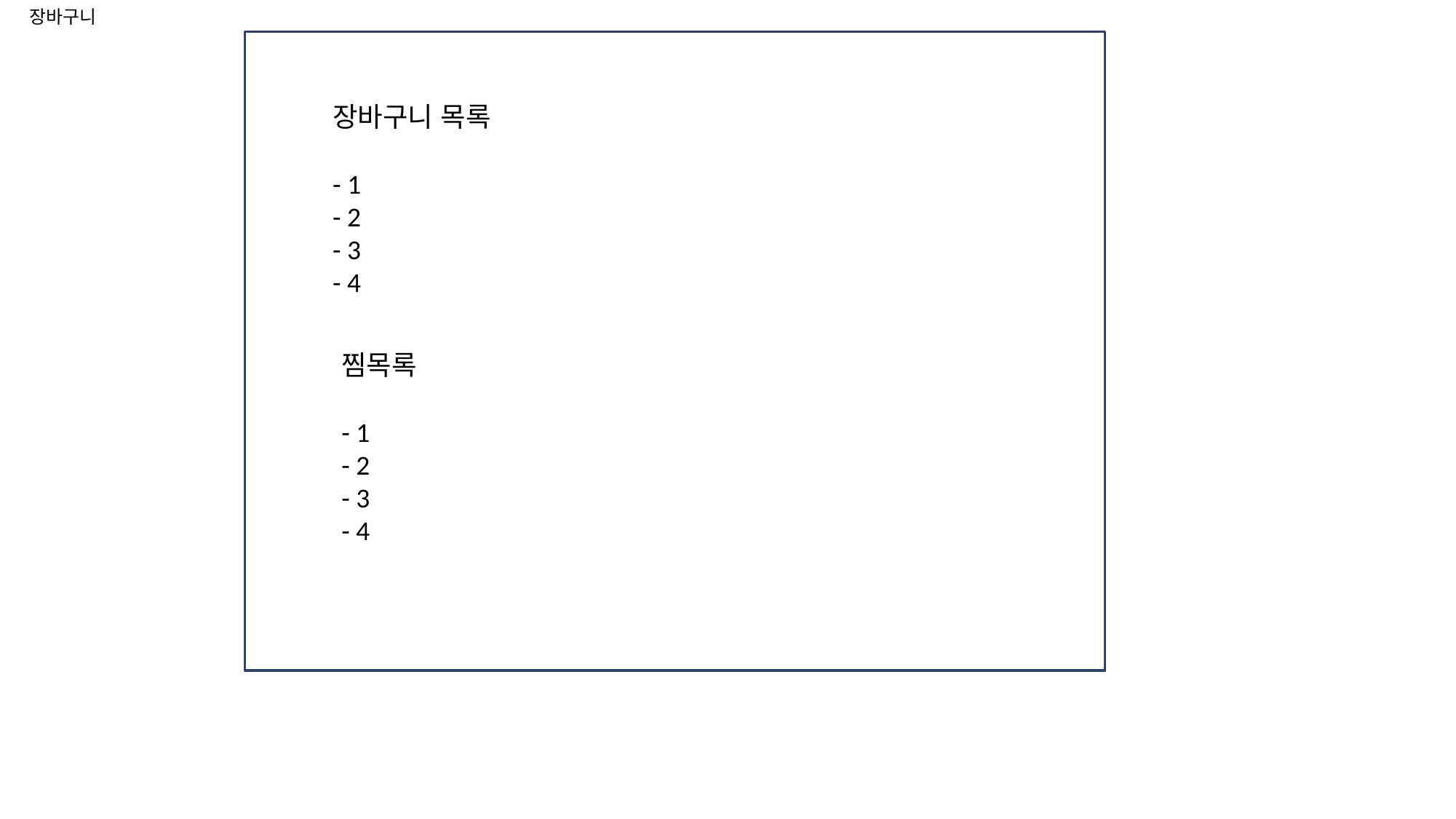

장바구니

장바구니 목록
- 1
- 2
- 3
- 4
찜목록
- 1
- 2
- 3
- 4